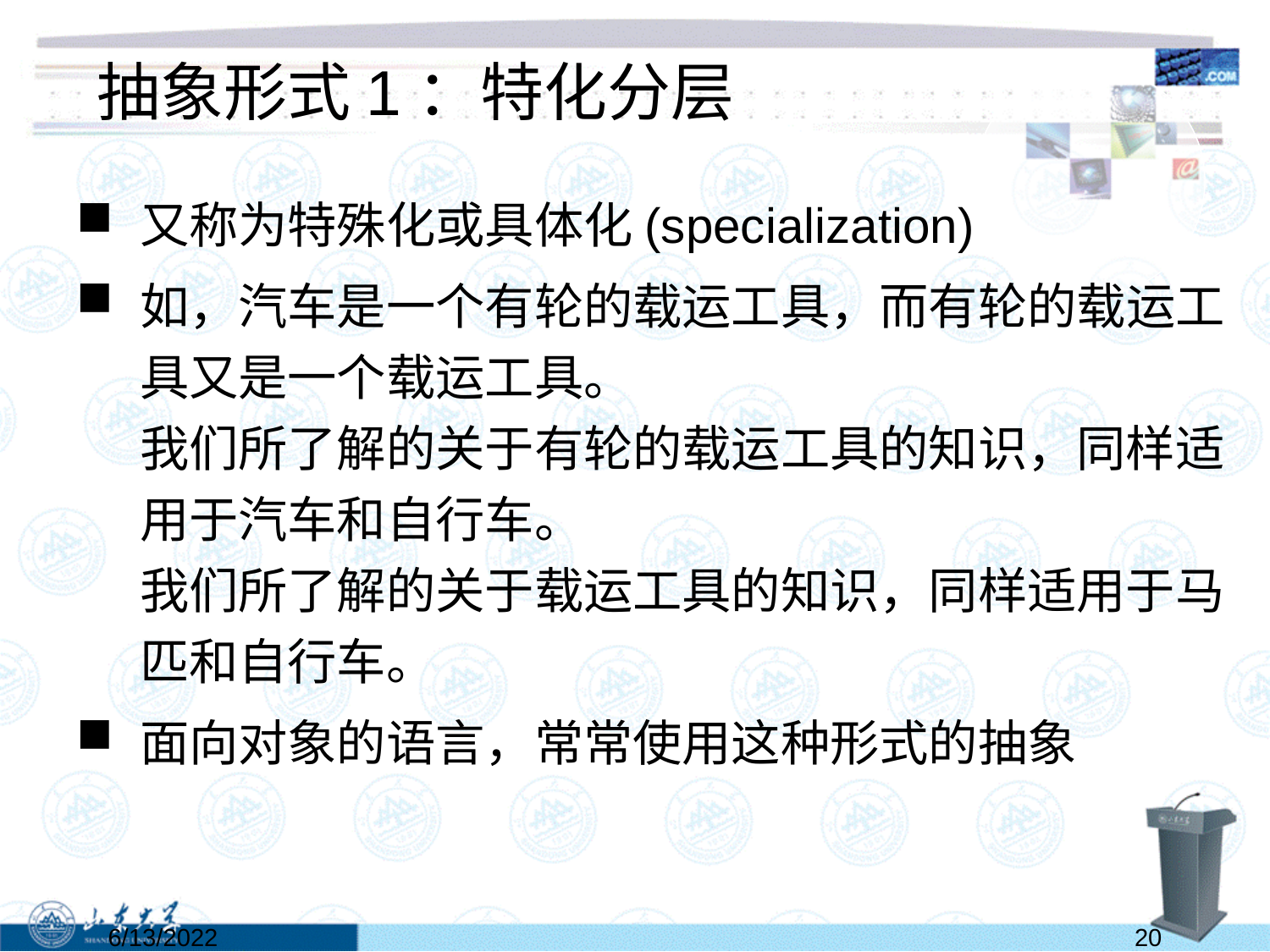

# 抽象形式1：特化分层
又称为特殊化或具体化(specialization)
如，汽车是一个有轮的载运工具，而有轮的载运工具又是一个载运工具。
我们所了解的关于有轮的载运工具的知识，同样适用于汽车和自行车。
我们所了解的关于载运工具的知识，同样适用于马匹和自行车。
面向对象的语言，常常使用这种形式的抽象
6/13/2022
20